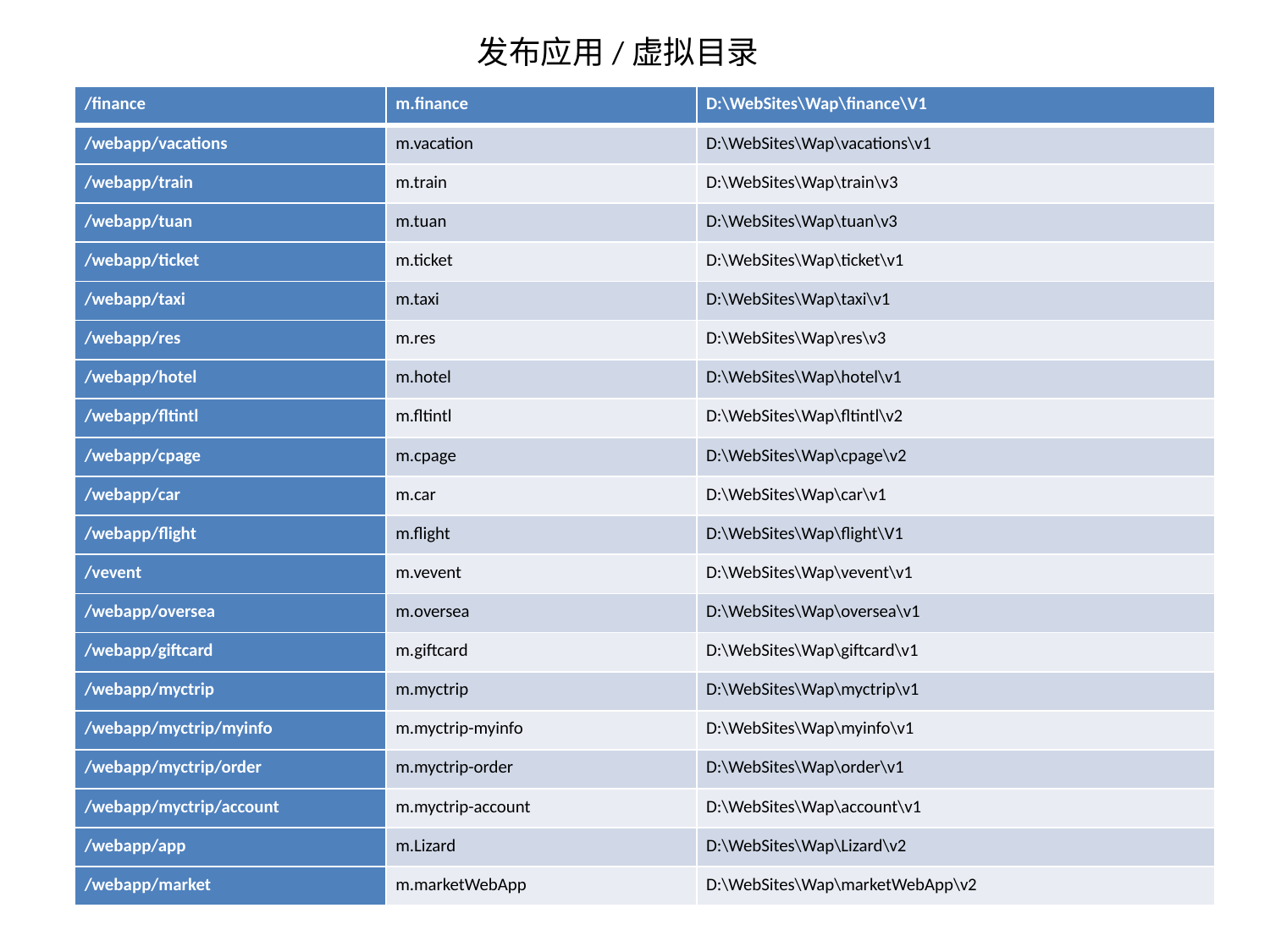

发布应用/虚拟目录
| /finance | m.finance | D:\WebSites\Wap\finance\V1 |
| --- | --- | --- |
| /webapp/vacations | m.vacation | D:\WebSites\Wap\vacations\v1 |
| /webapp/train | m.train | D:\WebSites\Wap\train\v3 |
| /webapp/tuan | m.tuan | D:\WebSites\Wap\tuan\v3 |
| /webapp/ticket | m.ticket | D:\WebSites\Wap\ticket\v1 |
| /webapp/taxi | m.taxi | D:\WebSites\Wap\taxi\v1 |
| /webapp/res | m.res | D:\WebSites\Wap\res\v3 |
| /webapp/hotel | m.hotel | D:\WebSites\Wap\hotel\v1 |
| /webapp/fltintl | m.fltintl | D:\WebSites\Wap\fltintl\v2 |
| /webapp/cpage | m.cpage | D:\WebSites\Wap\cpage\v2 |
| /webapp/car | m.car | D:\WebSites\Wap\car\v1 |
| /webapp/flight | m.flight | D:\WebSites\Wap\flight\V1 |
| /vevent | m.vevent | D:\WebSites\Wap\vevent\v1 |
| /webapp/oversea | m.oversea | D:\WebSites\Wap\oversea\v1 |
| /webapp/giftcard | m.giftcard | D:\WebSites\Wap\giftcard\v1 |
| /webapp/myctrip | m.myctrip | D:\WebSites\Wap\myctrip\v1 |
| /webapp/myctrip/myinfo | m.myctrip-myinfo | D:\WebSites\Wap\myinfo\v1 |
| /webapp/myctrip/order | m.myctrip-order | D:\WebSites\Wap\order\v1 |
| /webapp/myctrip/account | m.myctrip-account | D:\WebSites\Wap\account\v1 |
| /webapp/app | m.Lizard | D:\WebSites\Wap\Lizard\v2 |
| /webapp/market | m.marketWebApp | D:\WebSites\Wap\marketWebApp\v2 |